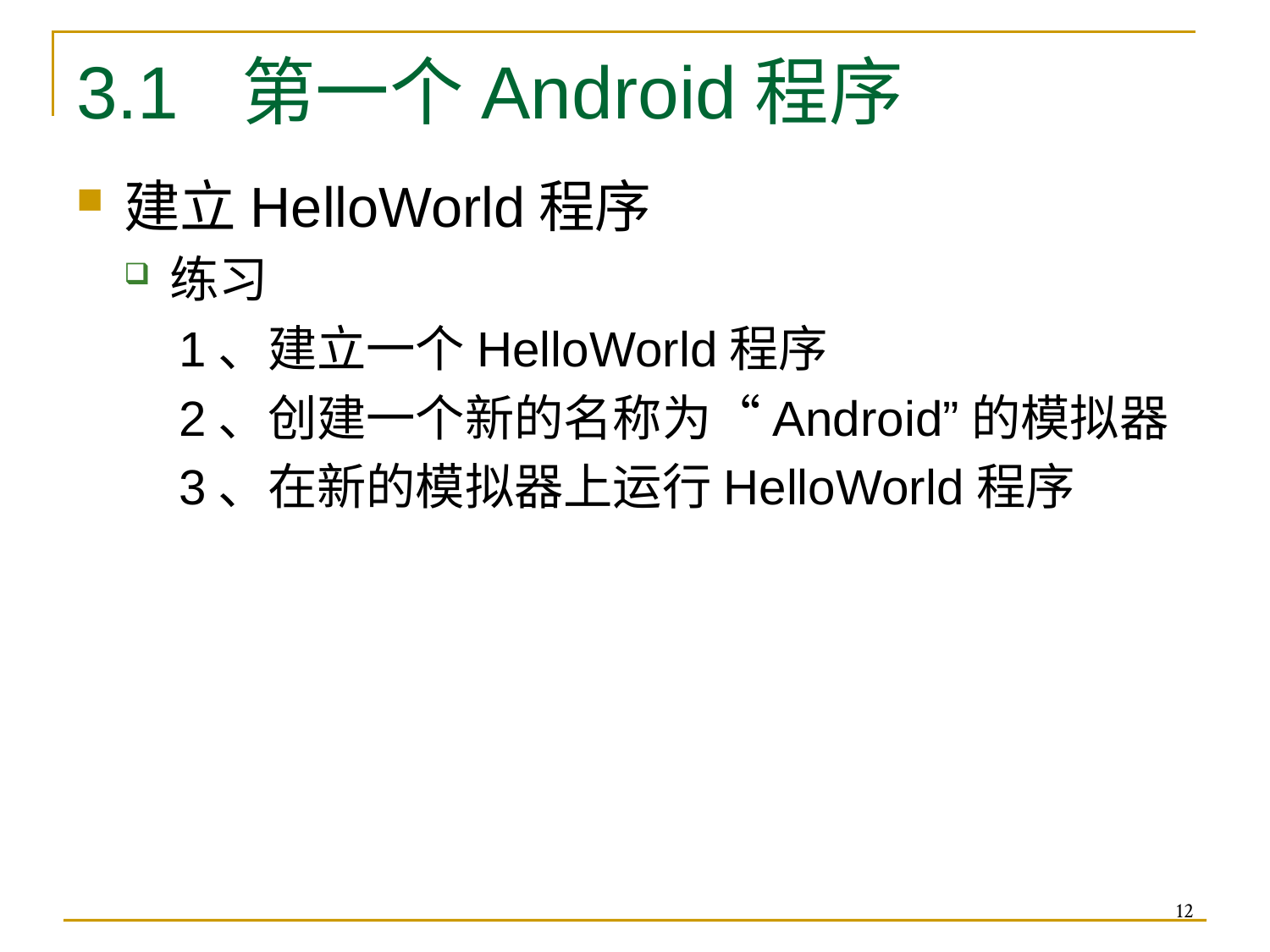

3.1 第一个Android程序
建立HelloWorld程序
练习
    1、建立一个HelloWorld程序
    2、创建一个新的名称为“Android”的模拟器
    3、在新的模拟器上运行HelloWorld程序
12